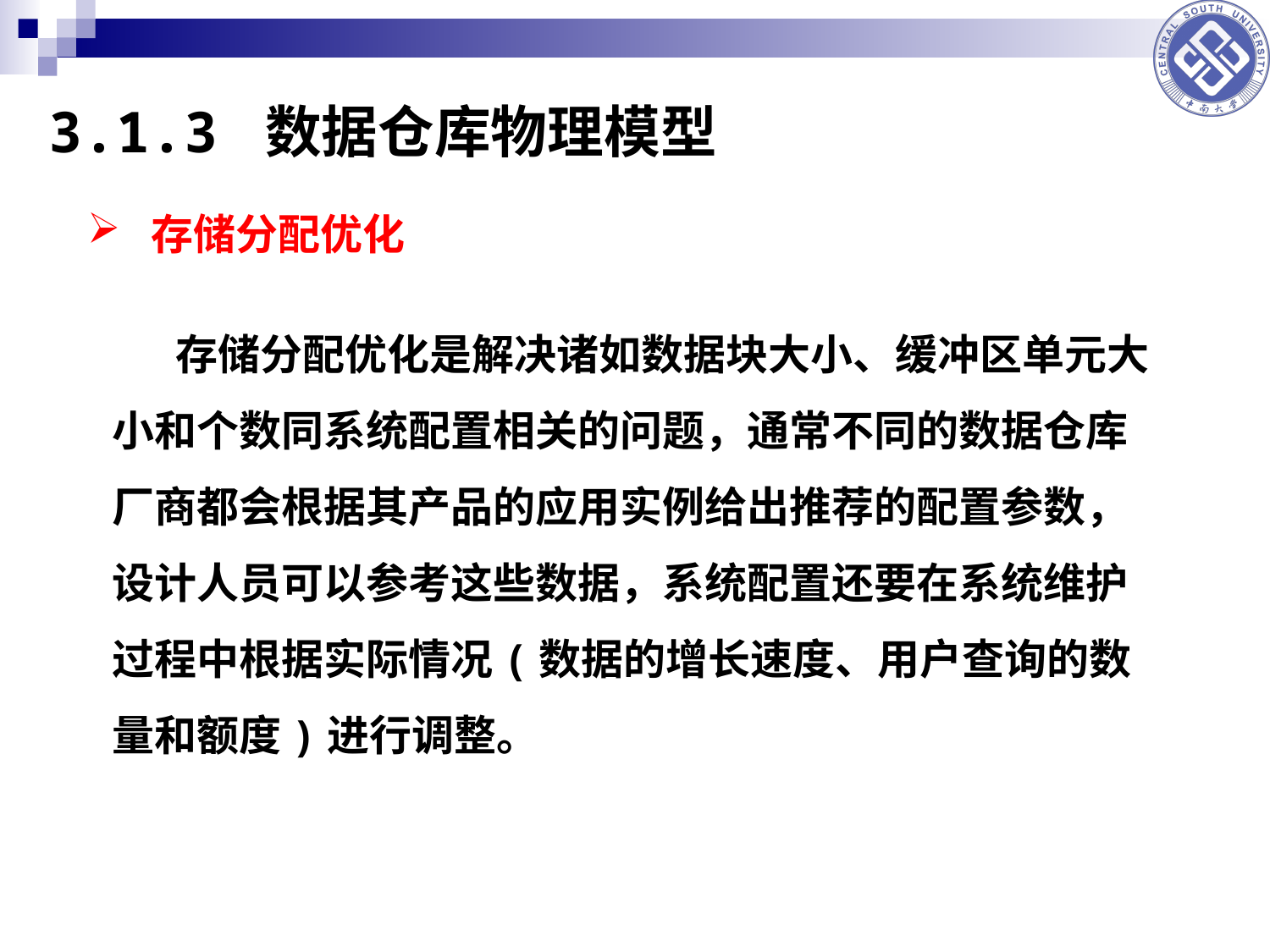

3.1.3 数据仓库物理模型
存储分配优化
存储分配优化是解决诸如数据块大小、缓冲区单元大小和个数同系统配置相关的问题，通常不同的数据仓库厂商都会根据其产品的应用实例给出推荐的配置参数，设计人员可以参考这些数据，系统配置还要在系统维护过程中根据实际情况(数据的增长速度、用户查询的数量和额度)进行调整。